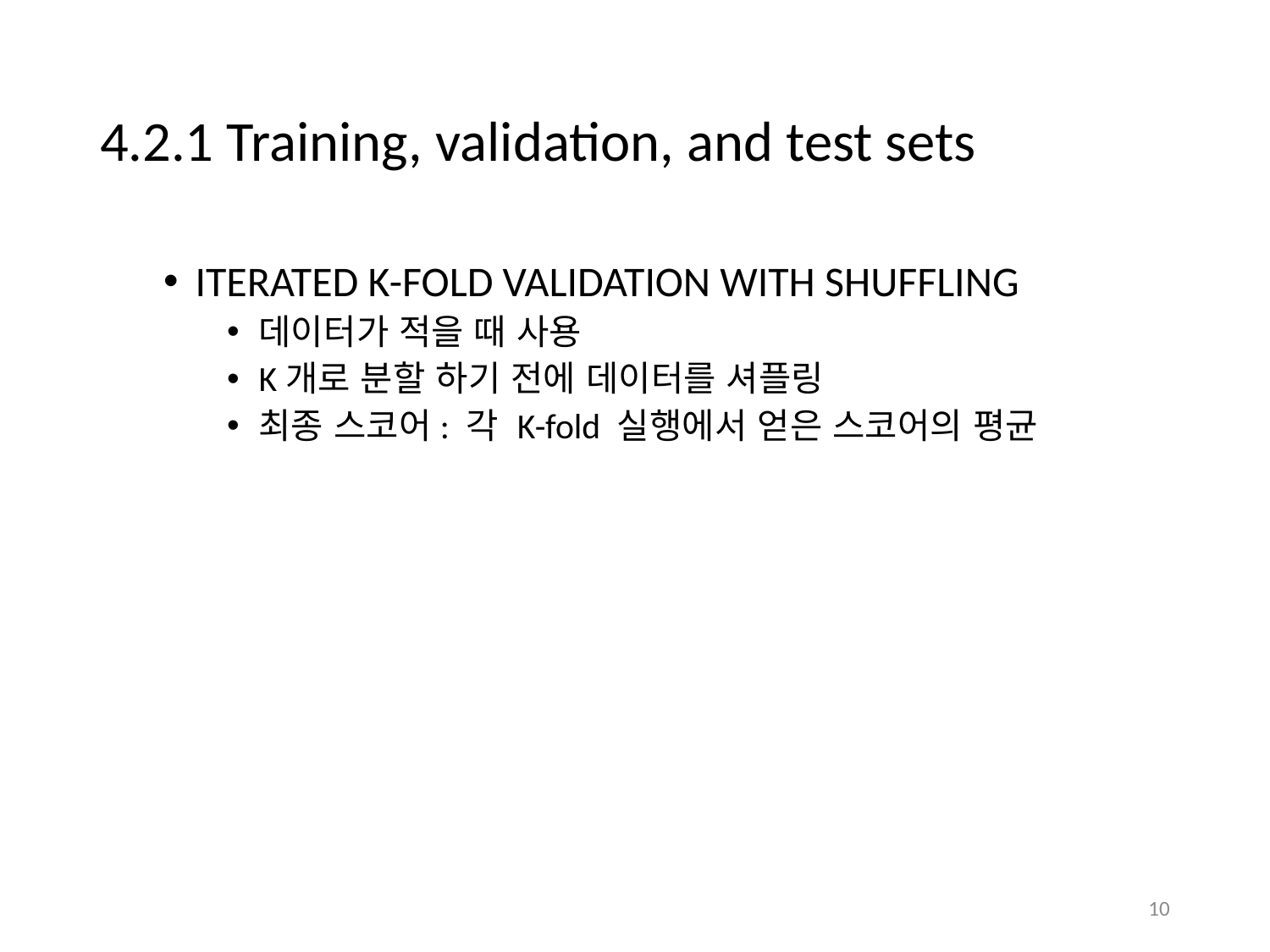

# 4.2.1 Training, validation, and test sets
ITERATED K-FOLD VALIDATION WITH SHUFFLING
데이터가 적을 때 사용
K개로 분할 하기 전에 데이터를 셔플링
최종 스코어: 각 K-fold 실행에서 얻은 스코어의 평균

10